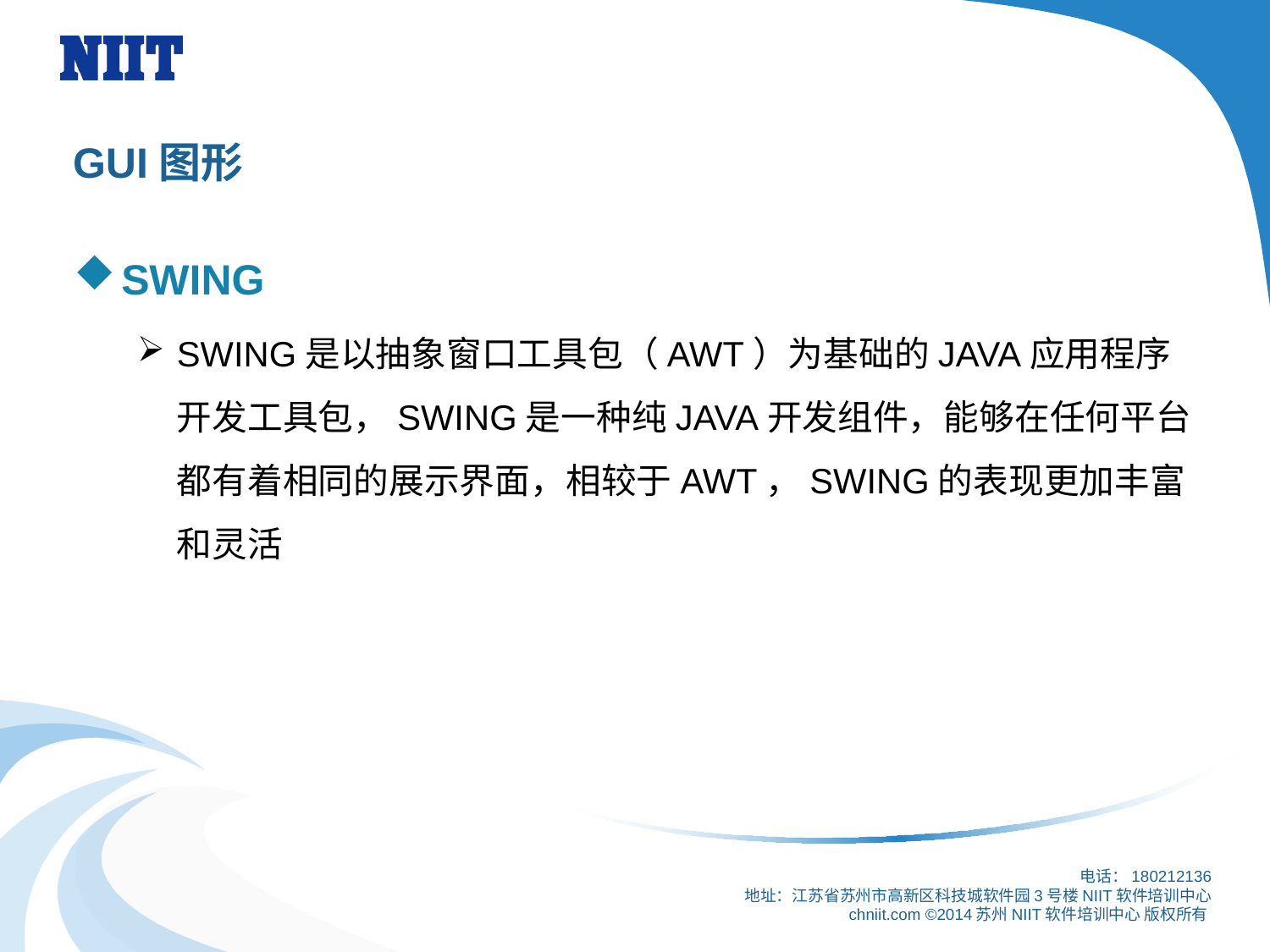

# GUI图形
SWING
SWING是以抽象窗口工具包（AWT）为基础的JAVA应用程序开发工具包，SWING是一种纯JAVA开发组件，能够在任何平台都有着相同的展示界面，相较于AWT，SWING的表现更加丰富和灵活